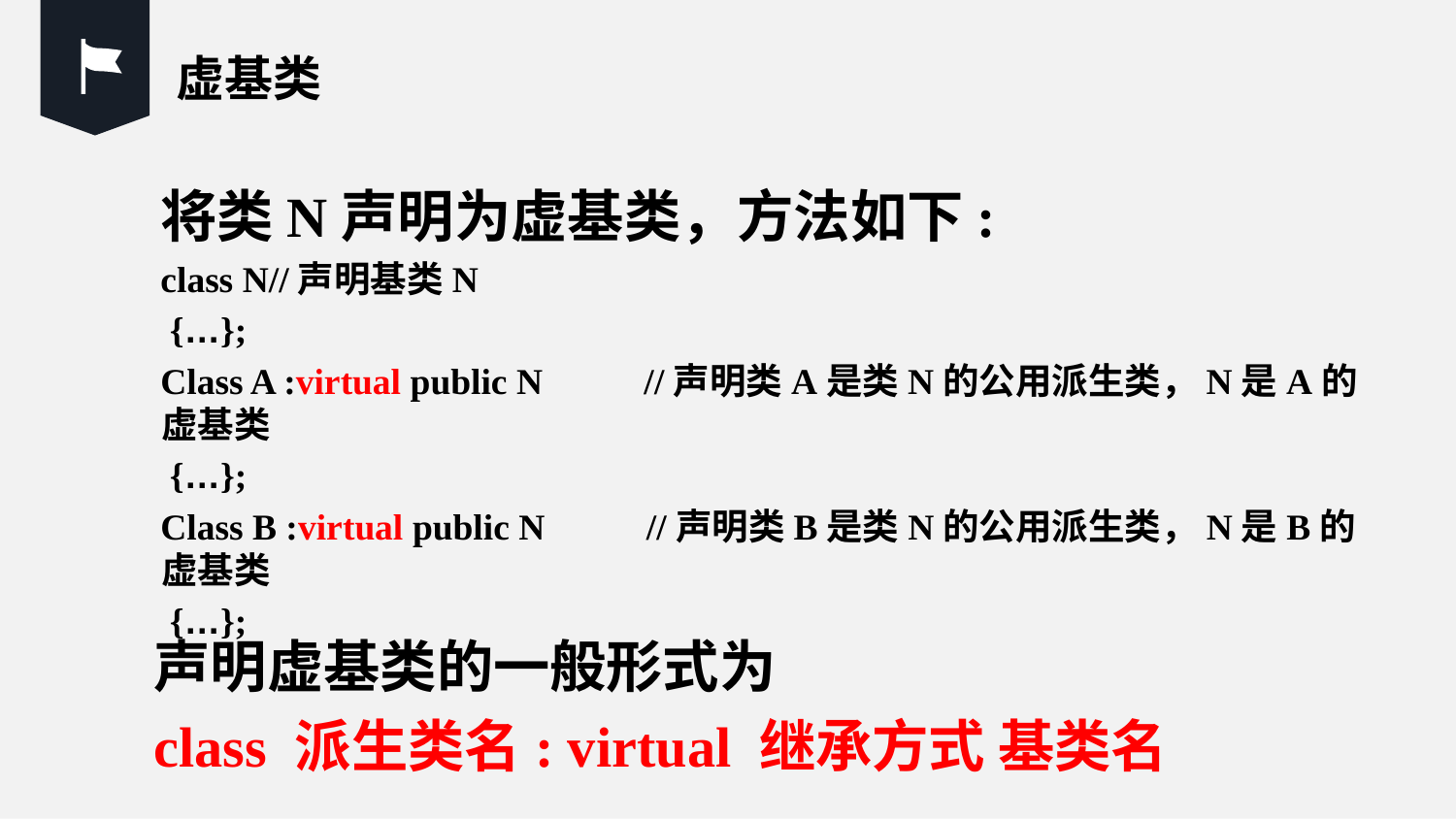

虚基类
将类N声明为虚基类，方法如下:
class N//声明基类N
 {…};
Class A :virtual public N           //声明类A是类N的公用派生类，N是A的虚基类
 {…};
Class B :virtual public N           //声明类B是类N的公用派生类，N是B的虚基类
 {…};
声明虚基类的一般形式为
class 派生类名: virtual 继承方式 基类名